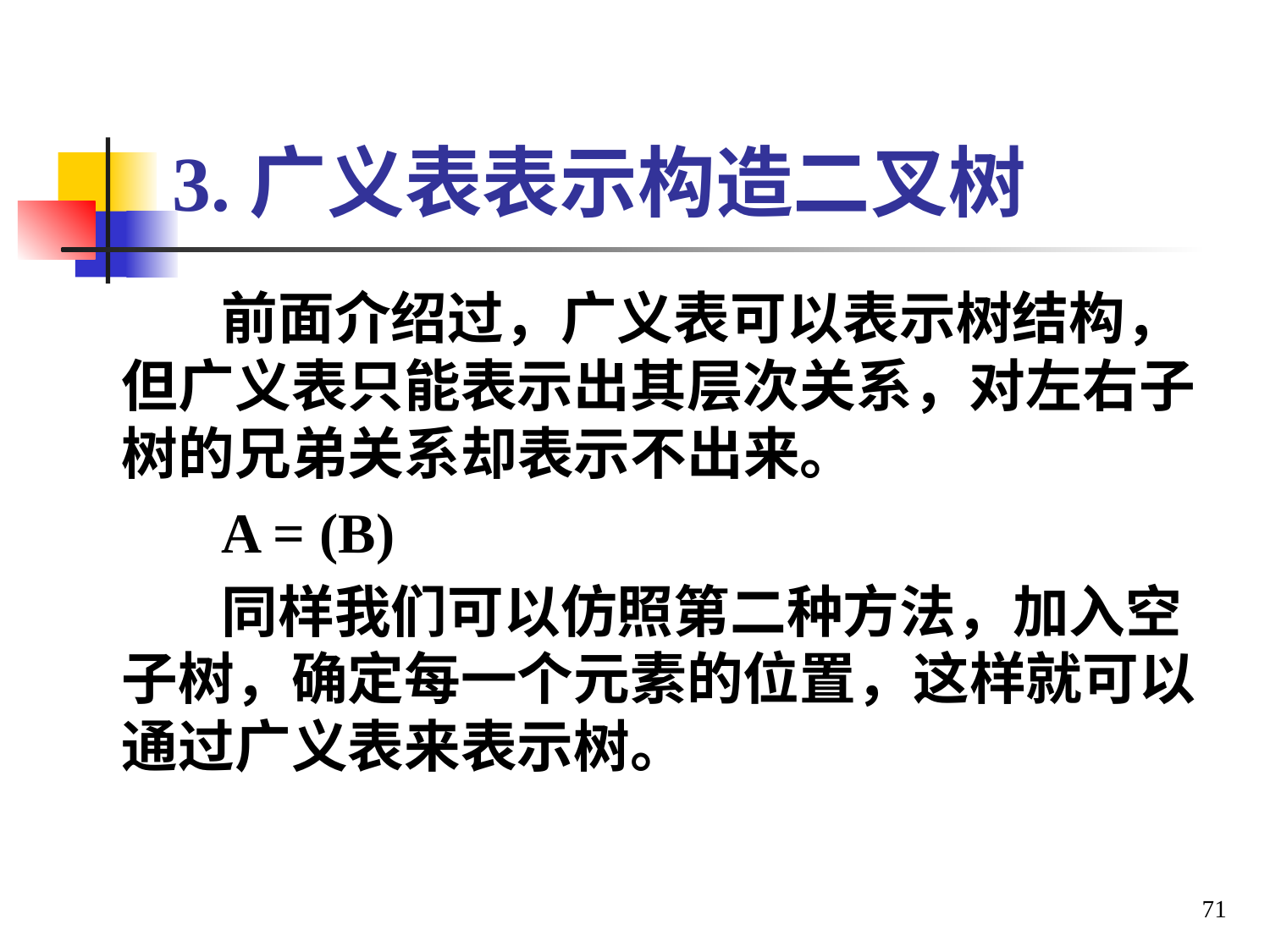

# 3.广义表表示构造二叉树
前面介绍过，广义表可以表示树结构，但广义表只能表示出其层次关系，对左右子树的兄弟关系却表示不出来。
A = (B)
同样我们可以仿照第二种方法，加入空子树，确定每一个元素的位置，这样就可以通过广义表来表示树。
71